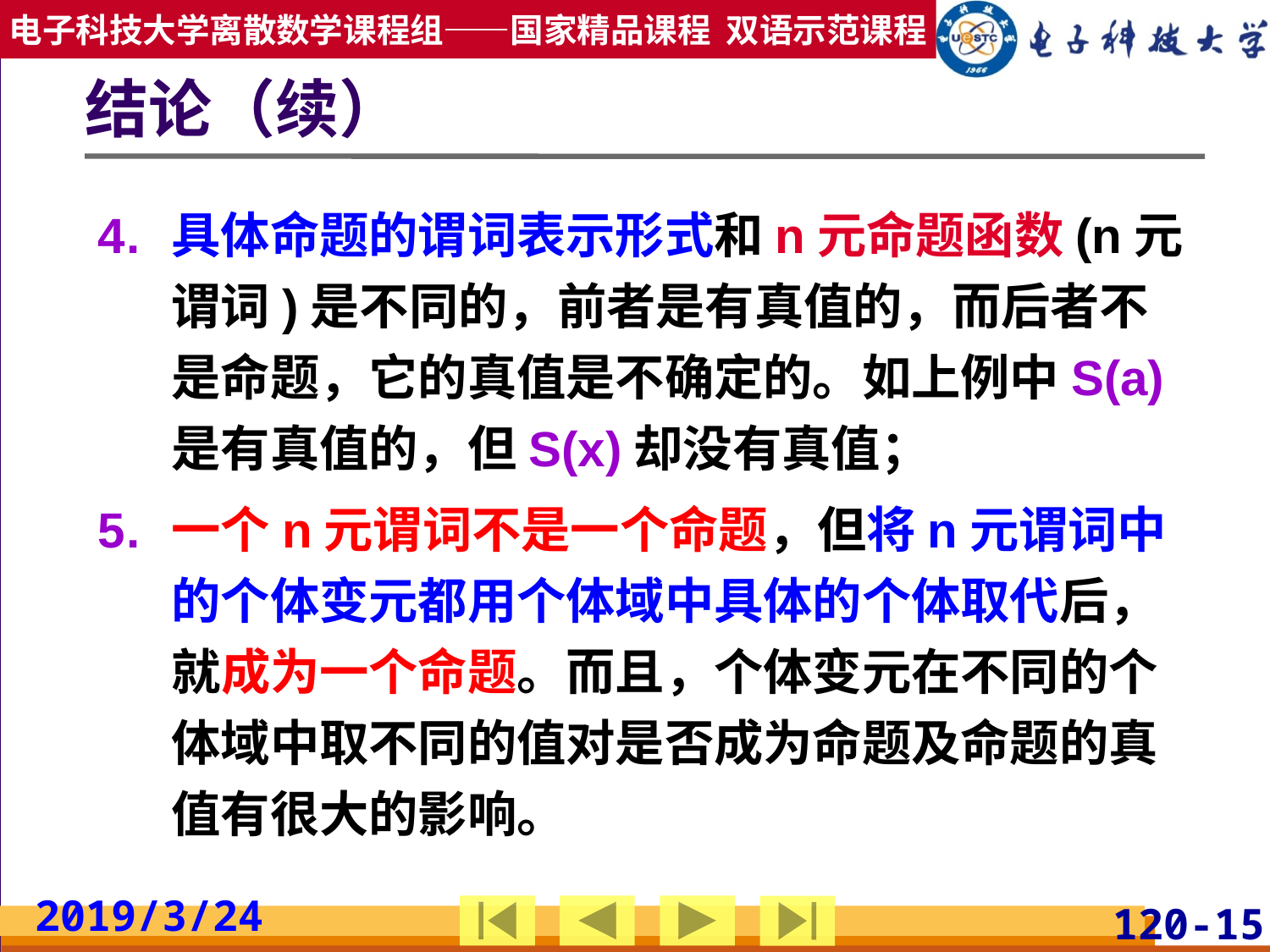

# 结论（续）
具体命题的谓词表示形式和n元命题函数(n元谓词)是不同的，前者是有真值的，而后者不是命题，它的真值是不确定的。如上例中S(a)是有真值的，但S(x)却没有真值；
一个n元谓词不是一个命题，但将n元谓词中的个体变元都用个体域中具体的个体取代后，就成为一个命题。而且，个体变元在不同的个体域中取不同的值对是否成为命题及命题的真值有很大的影响。
2019/3/24